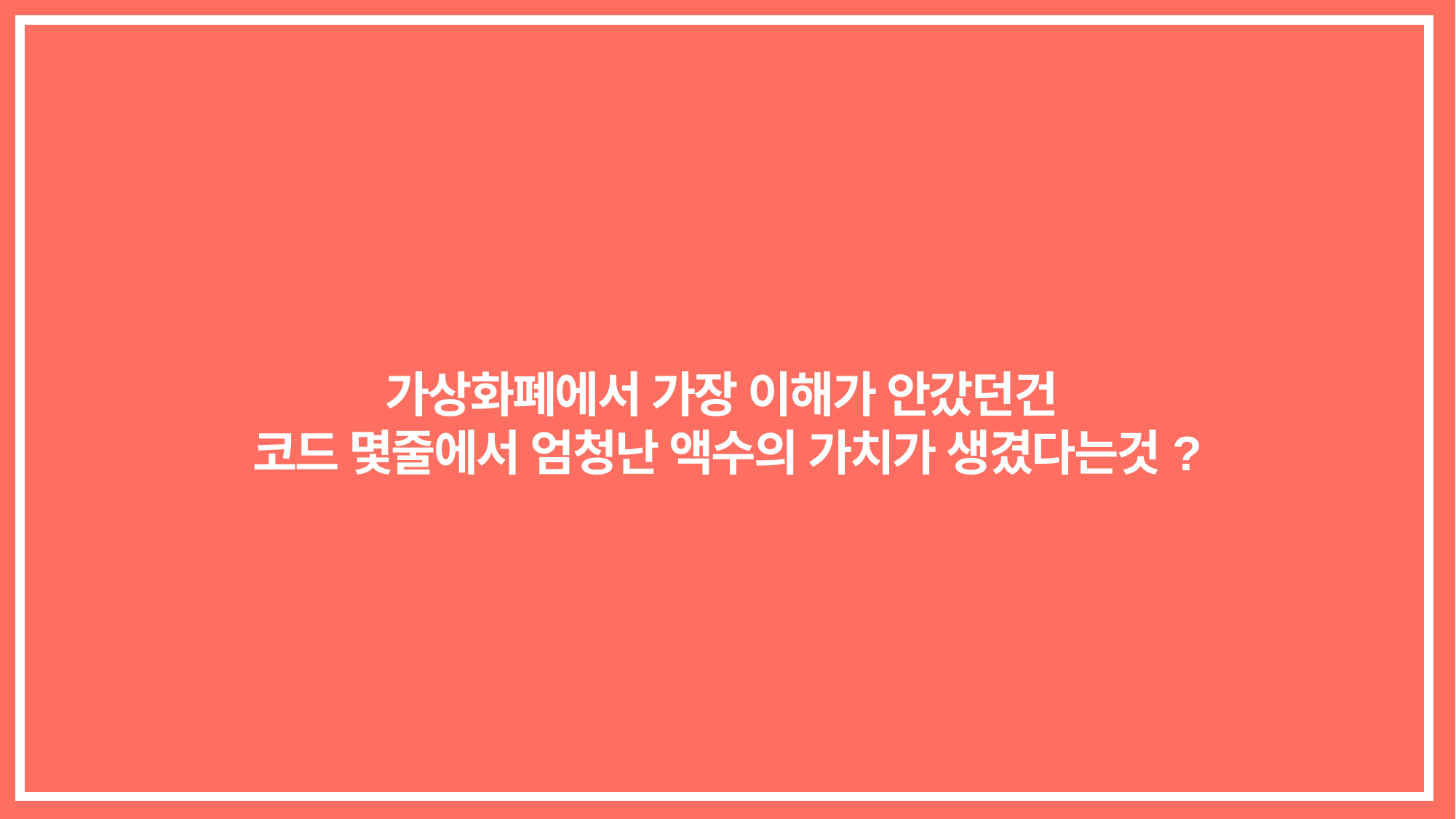

가상화폐에서 가장 이해가 안갔던건
코드 몇줄에서 엄청난 액수의 가치가 생겼다는것?